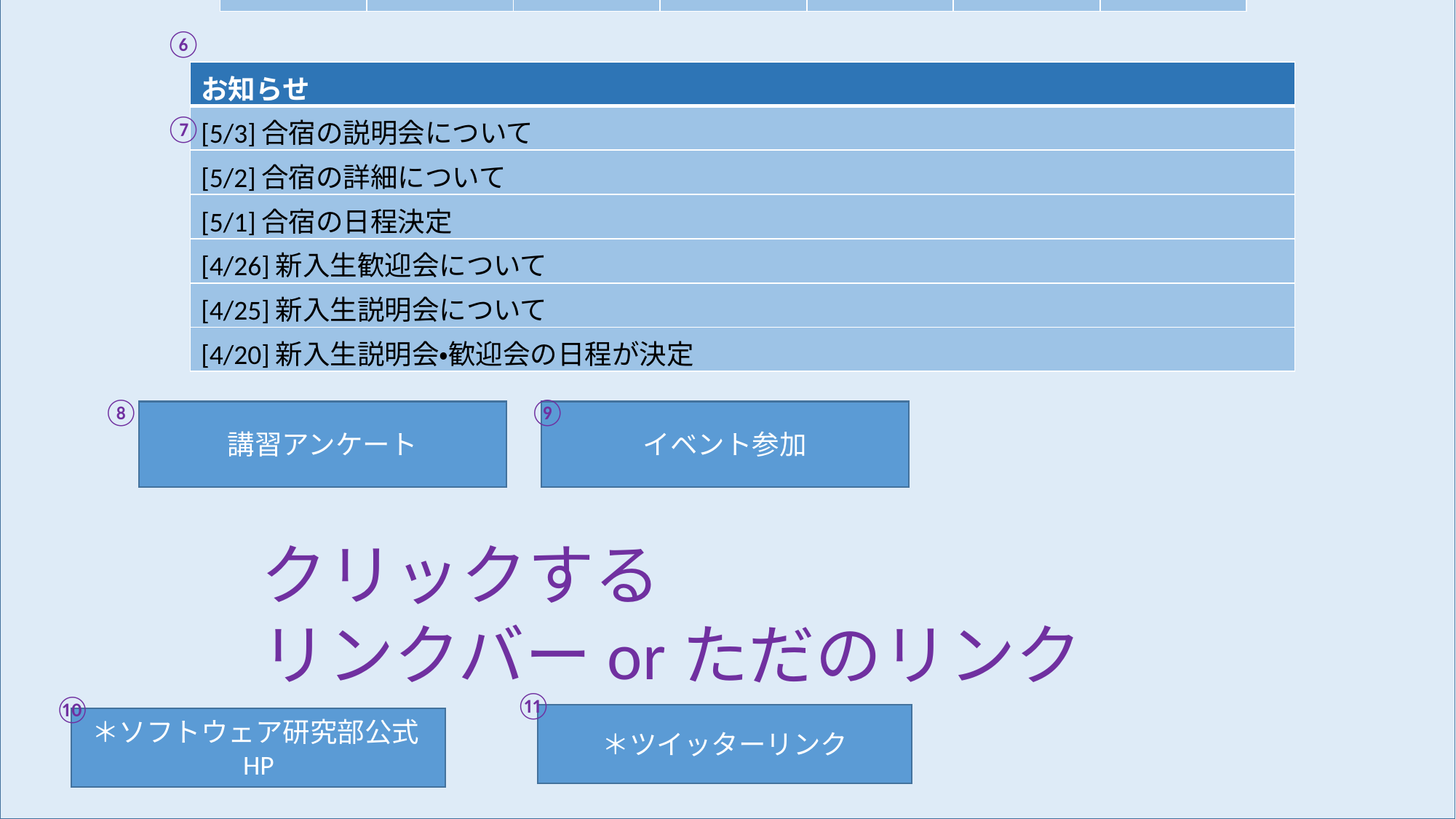

クリックすると
　　＊ソフトウェア名

②
ホーム＞
マイページ
＊ソフトウェア名
東京電機大学　ソフトウェア研究部
①
③
５月

④
いいっすねぇ～
▼
| SUN | MON | TUE | WED | THU | FRI | STA |
| --- | --- | --- | --- | --- | --- | --- |
|  | 1 | 2 | 3 | 4 | 5 | 6 |
| 7 | 8 | 9 | 10 | 11 | 12 | 13 |
| 14 | 15 | 16 | 17 | 18 | 19 | 20 |
| 21 | 22 | 23 | 24 | 25 | 26 | 27 |
| 28 | 29 | 30 | 31 |  |  |  |
⑤
⑤
⑤
⑤
２DCG班
第２回
プロ班
第２回
サウンド班
第２回
３DCG班
第２回
⑤
部会
⑥
| お知らせ |
| --- |
| [5/3]合宿の説明会について |
| [5/2]合宿の詳細について |
| [5/1]合宿の日程決定 |
| [4/26]新入生歓迎会について |
| [4/25]新入生説明会について |
| [4/20]新入生説明会・歓迎会の日程が決定 |
⑦
⑧
⑨
イベント参加
講習アンケート
クリックする
リンクバーorただのリンク
⑪
⑩
＊ツイッターリンク
＊ソフトウェア研究部公式HP